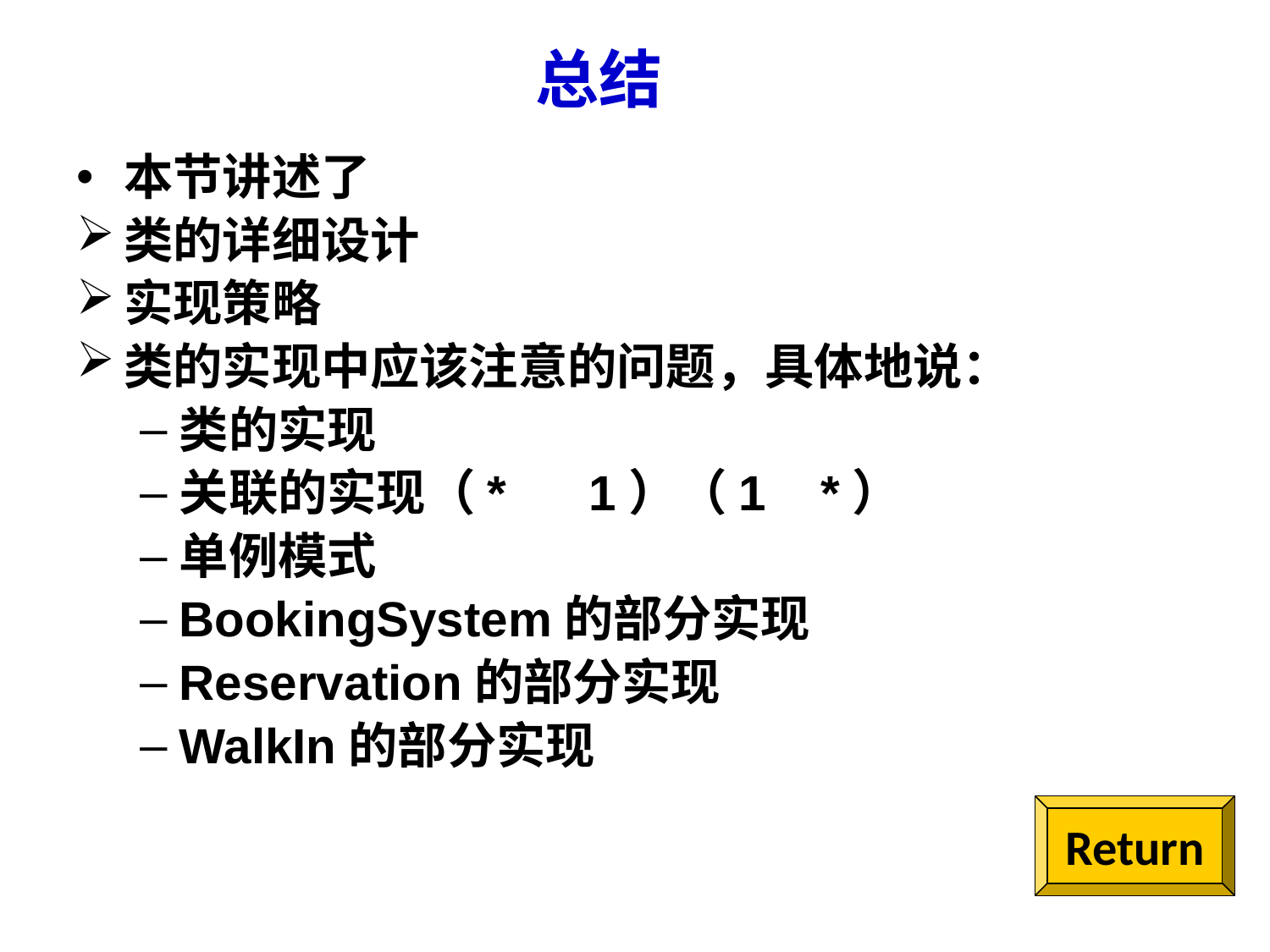

# 总结
本节讲述了
类的详细设计
实现策略
类的实现中应该注意的问题，具体地说：
类的实现
关联的实现（*      1）（1    *）
单例模式
BookingSystem的部分实现
Reservation的部分实现
WalkIn的部分实现
Return